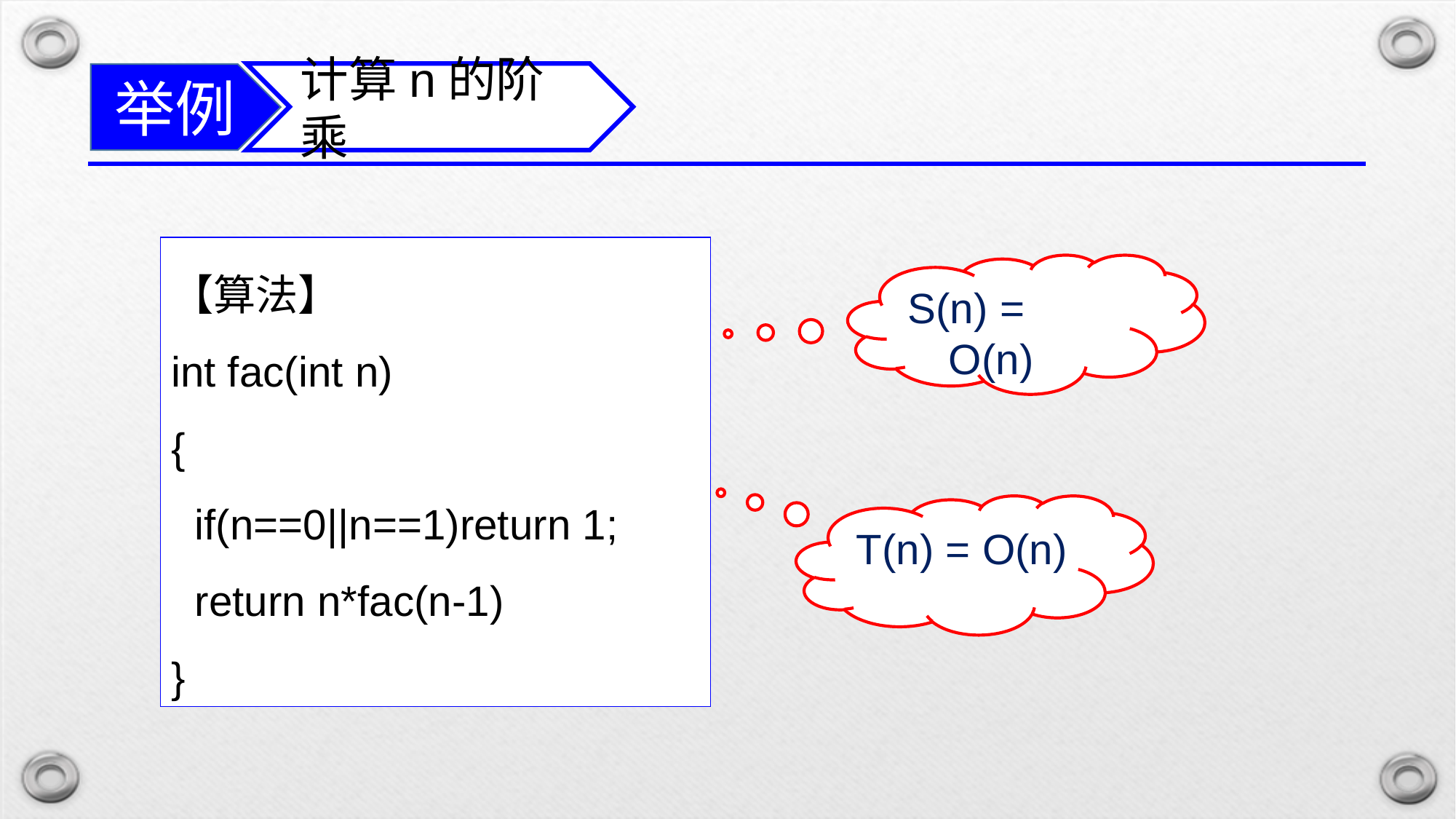

计算n的阶乘
举例
【算法】
int fac(int n)
{
  if(n==0||n==1)return 1;
  return n*fac(n-1)
}
S(n) = O(n)

T(n) = O(n)